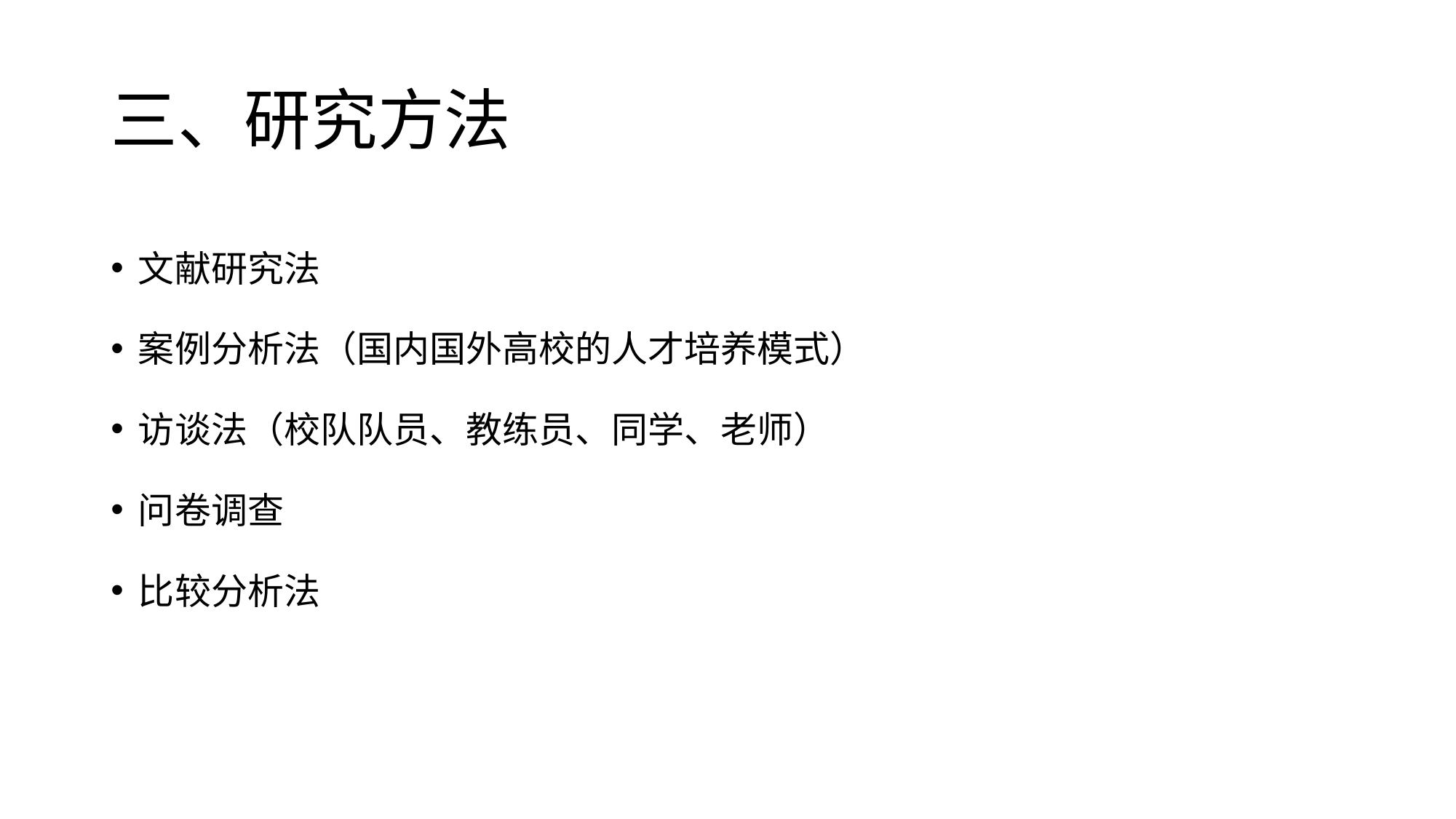

# 三、研究方法
文献研究法
案例分析法（国内国外高校的人才培养模式）
访谈法（校队队员、教练员、同学、老师）
问卷调查
比较分析法